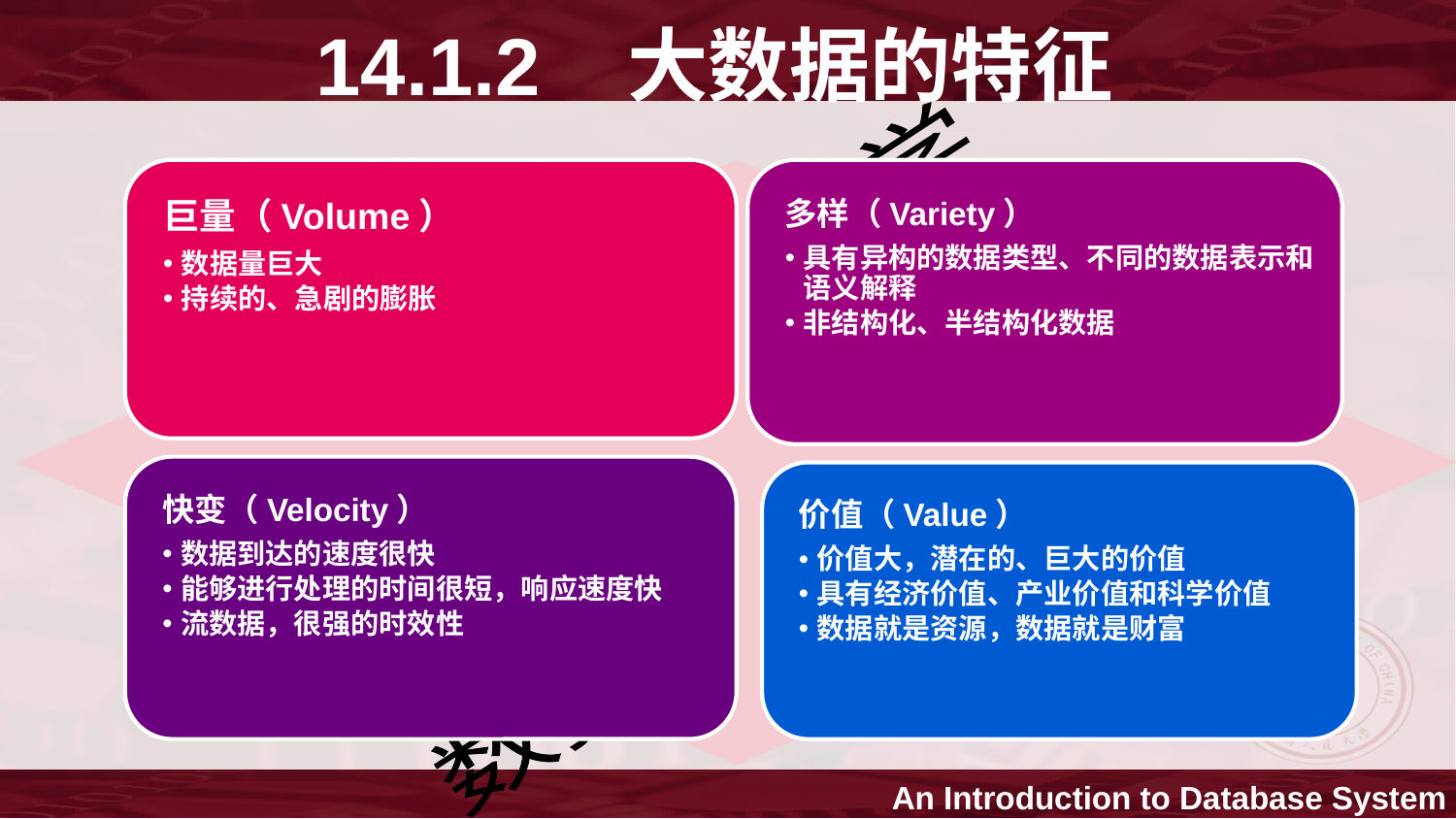

# 14.1.2   大数据的特征
巨量（Volume）
数据量巨大
持续的、急剧的膨胀
多样（Variety）
具有异构的数据类型、不同的数据表示和语义解释
非结构化、半结构化数据
快变（Velocity）
数据到达的速度很快
能够进行处理的时间很短，响应速度快
流数据，很强的时效性
价值（Value）
价值大，潜在的、巨大的价值
具有经济价值、产业价值和科学价值
数据就是资源，数据就是财富